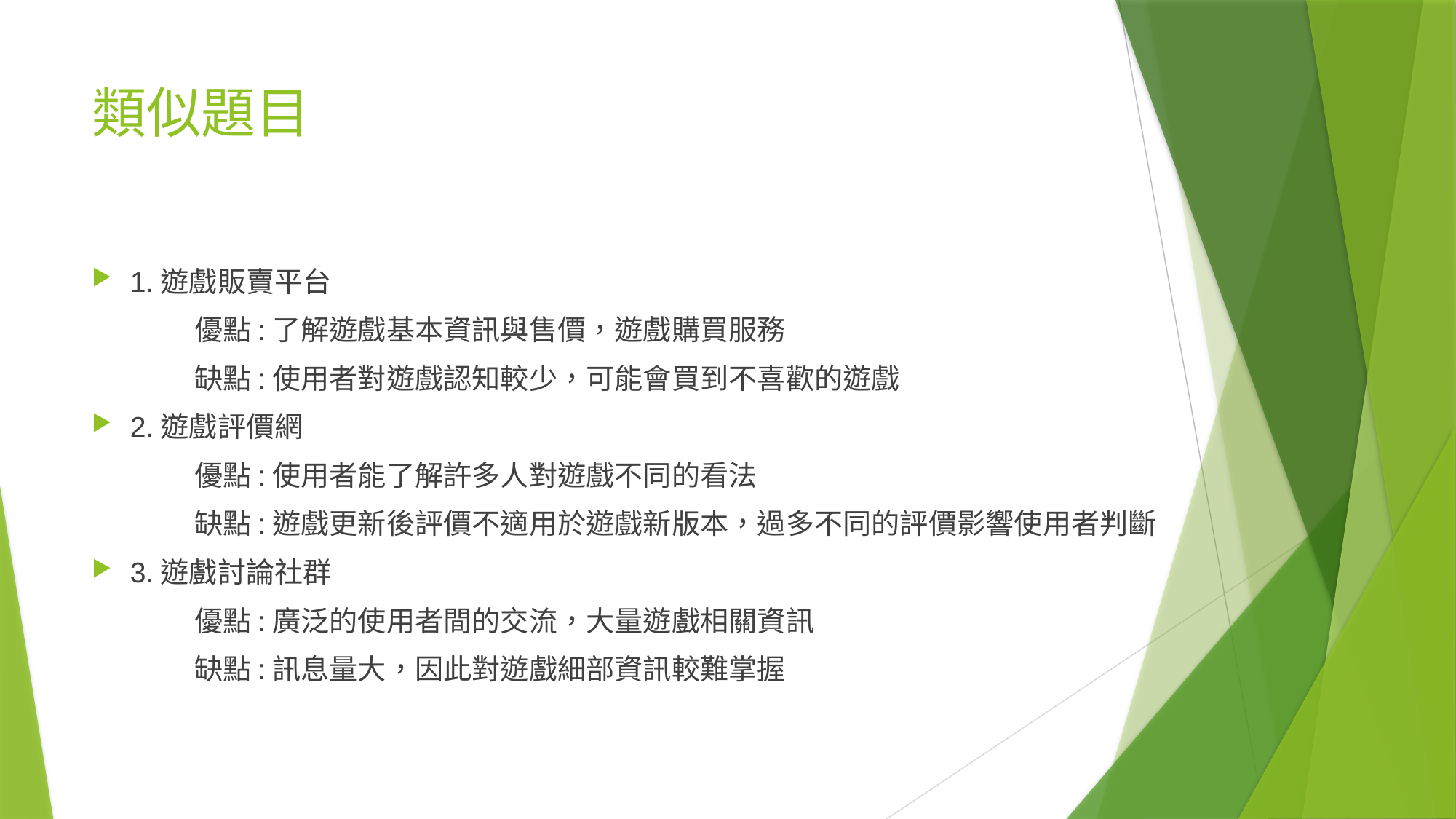

# 類似題目
1.遊戲販賣平台
	優點:了解遊戲基本資訊與售價，遊戲購買服務
	缺點:使用者對遊戲認知較少，可能會買到不喜歡的遊戲
2.遊戲評價網
	優點:使用者能了解許多人對遊戲不同的看法
	缺點:遊戲更新後評價不適用於遊戲新版本，過多不同的評價影響使用者判斷
3.遊戲討論社群
	優點:廣泛的使用者間的交流，大量遊戲相關資訊
	缺點:訊息量大，因此對遊戲細部資訊較難掌握